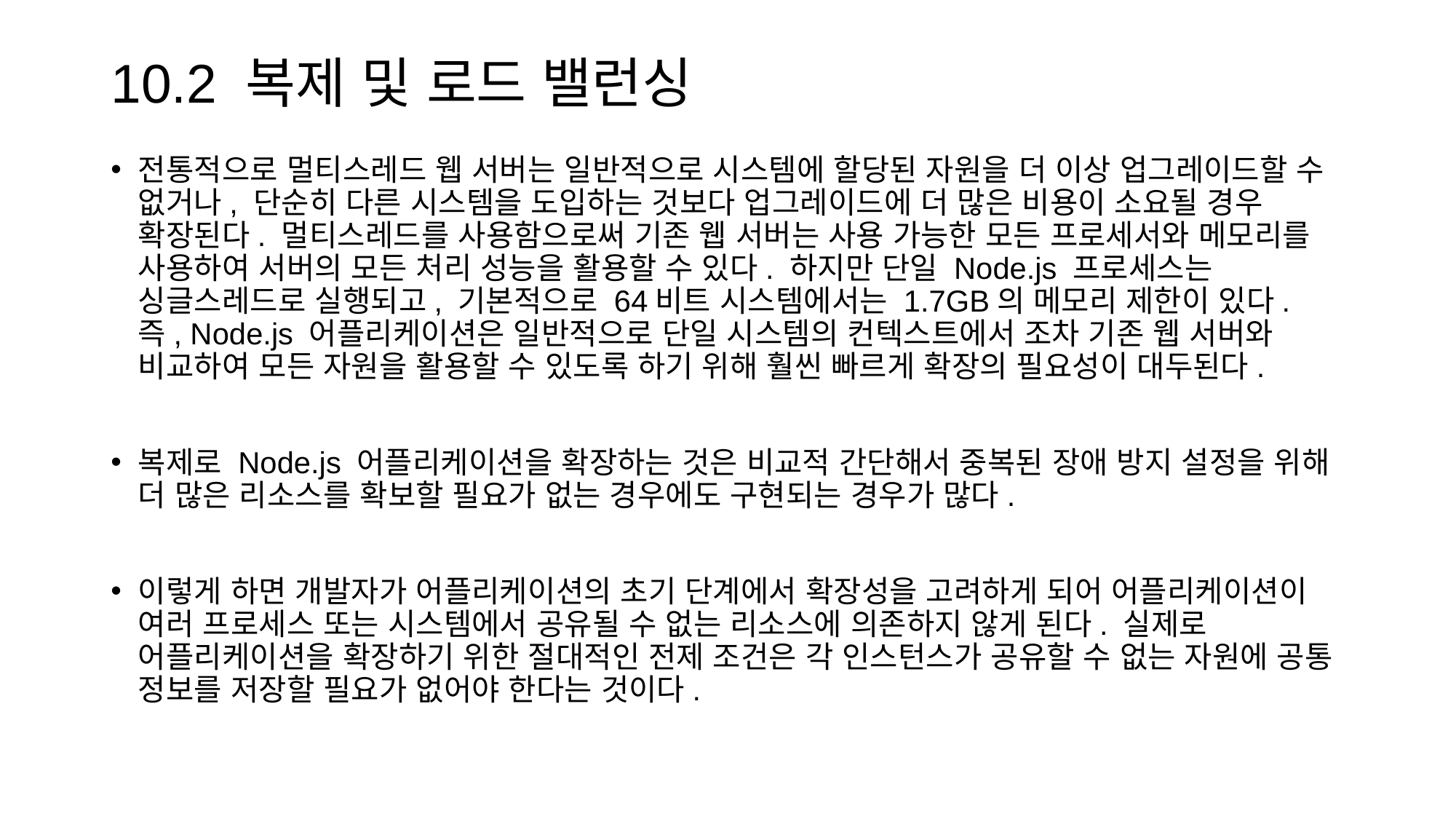

# 10.2 복제 및 로드 밸런싱
전통적으로 멀티스레드 웹 서버는 일반적으로 시스템에 할당된 자원을 더 이상 업그레이드할 수 없거나, 단순히 다른 시스템을 도입하는 것보다 업그레이드에 더 많은 비용이 소요될 경우 확장된다. 멀티스레드를 사용함으로써 기존 웹 서버는 사용 가능한 모든 프로세서와 메모리를 사용하여 서버의 모든 처리 성능을 활용할 수 있다. 하지만 단일 Node.js 프로세스는 싱글스레드로 실행되고, 기본적으로 64비트 시스템에서는 1.7GB의 메모리 제한이 있다. 즉, Node.js 어플리케이션은 일반적으로 단일 시스템의 컨텍스트에서 조차 기존 웹 서버와 비교하여 모든 자원을 활용할 수 있도록 하기 위해 훨씬 빠르게 확장의 필요성이 대두된다.

복제로 Node.js 어플리케이션을 확장하는 것은 비교적 간단해서 중복된 장애 방지 설정을 위해 더 많은 리소스를 확보할 필요가 없는 경우에도 구현되는 경우가 많다.

이렇게 하면 개발자가 어플리케이션의 초기 단계에서 확장성을 고려하게 되어 어플리케이션이 여러 프로세스 또는 시스템에서 공유될 수 없는 리소스에 의존하지 않게 된다. 실제로 어플리케이션을 확장하기 위한 절대적인 전제 조건은 각 인스턴스가 공유할 수 없는 자원에 공통 정보를 저장할 필요가 없어야 한다는 것이다.